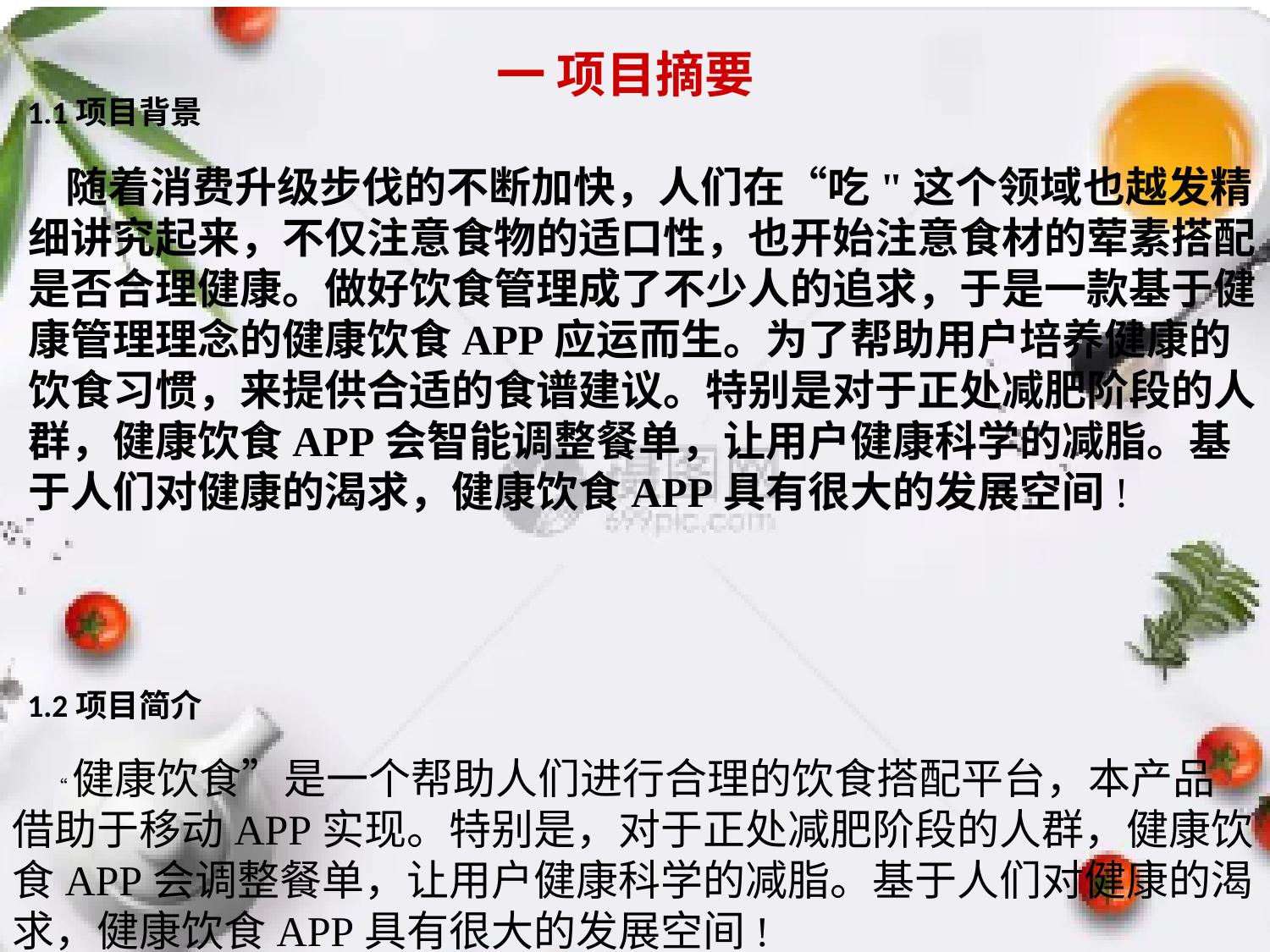

一 项目摘要
1.1项目背景
随着消费升级步伐的不断加快，人们在“吃"这个领域也越发精细讲究起来，不仅注意食物的适口性，也开始注意食材的荤素搭配是否合理健康。做好饮食管理成了不少人的追求，于是一款基于健康管理理念的健康饮食APP应运而生。为了帮助用户培养健康的饮食习惯，来提供合适的食谱建议。特别是对于正处减肥阶段的人群，健康饮食APP会智能调整餐单，让用户健康科学的减脂。基于人们对健康的渴求，健康饮食APP具有很大的发展空间!
1.2项目简介
“健康饮食”是一个帮助人们进行合理的饮食搭配平台，本产品借助于移动APP实现。特别是，对于正处减肥阶段的人群，健康饮食APP会调整餐单，让用户健康科学的减脂。基于人们对健康的渴求，健康饮食APP具有很大的发展空间!